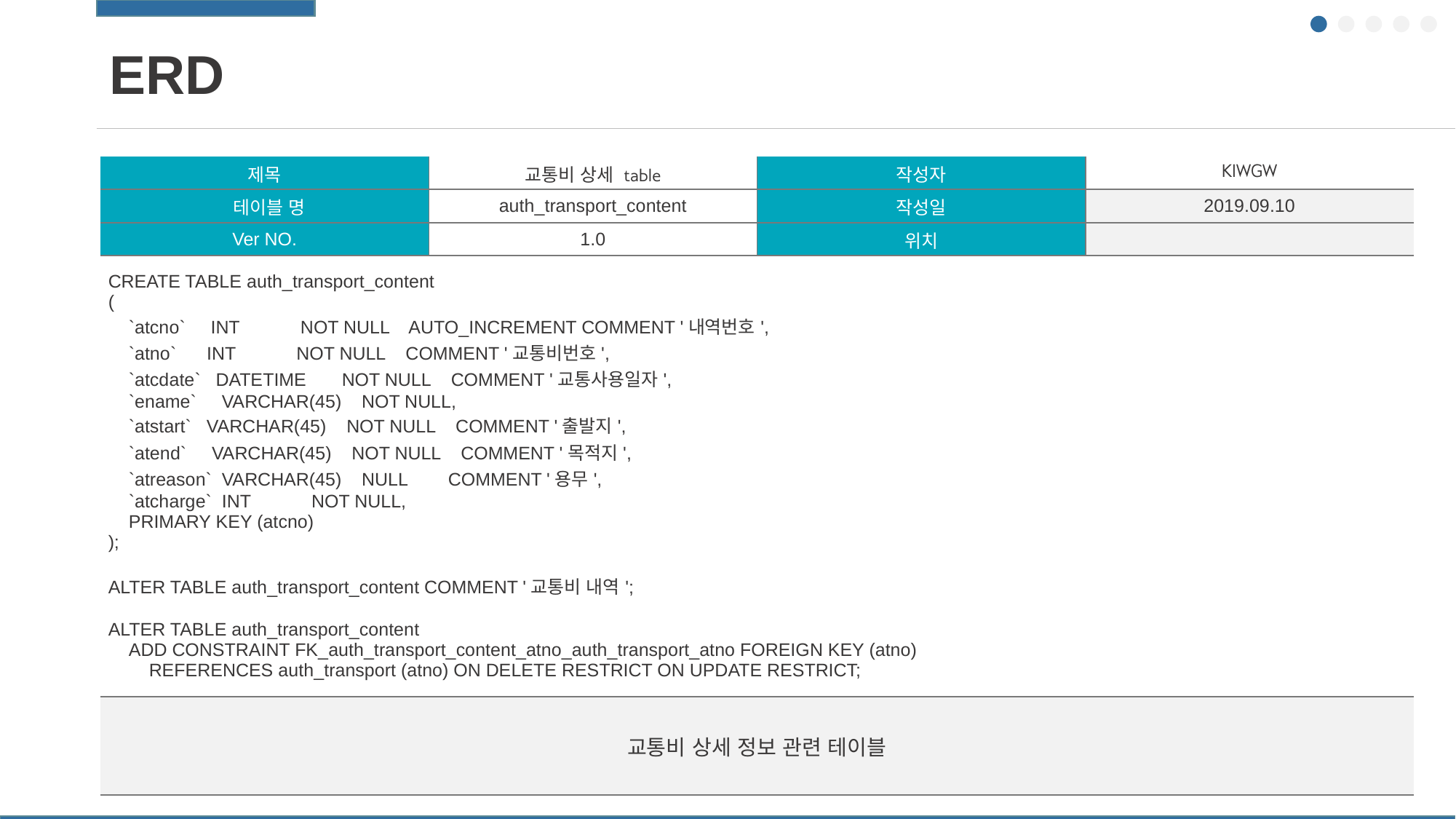

ERD
| 제목 | 교통비 상세 table | 작성자 | KIWGW |
| --- | --- | --- | --- |
| 테이블 명 | auth\_transport\_content | 작성일 | 2019.09.10 |
| Ver NO. | 1.0 | 위치 |  |
| CREATE TABLE auth\_transport\_content ( `atcno` INT NOT NULL AUTO\_INCREMENT COMMENT '내역번호', `atno` INT NOT NULL COMMENT '교통비번호', `atcdate` DATETIME NOT NULL COMMENT '교통사용일자', `ename` VARCHAR(45) NOT NULL, `atstart` VARCHAR(45) NOT NULL COMMENT '출발지', `atend` VARCHAR(45) NOT NULL COMMENT '목적지', `atreason` VARCHAR(45) NULL COMMENT '용무', `atcharge` INT NOT NULL, PRIMARY KEY (atcno) ); ALTER TABLE auth\_transport\_content COMMENT '교통비 내역'; ALTER TABLE auth\_transport\_content ADD CONSTRAINT FK\_auth\_transport\_content\_atno\_auth\_transport\_atno FOREIGN KEY (atno) REFERENCES auth\_transport (atno) ON DELETE RESTRICT ON UPDATE RESTRICT; |  |  |  |
| 교통비 상세 정보 관련 테이블 |  |  |  |